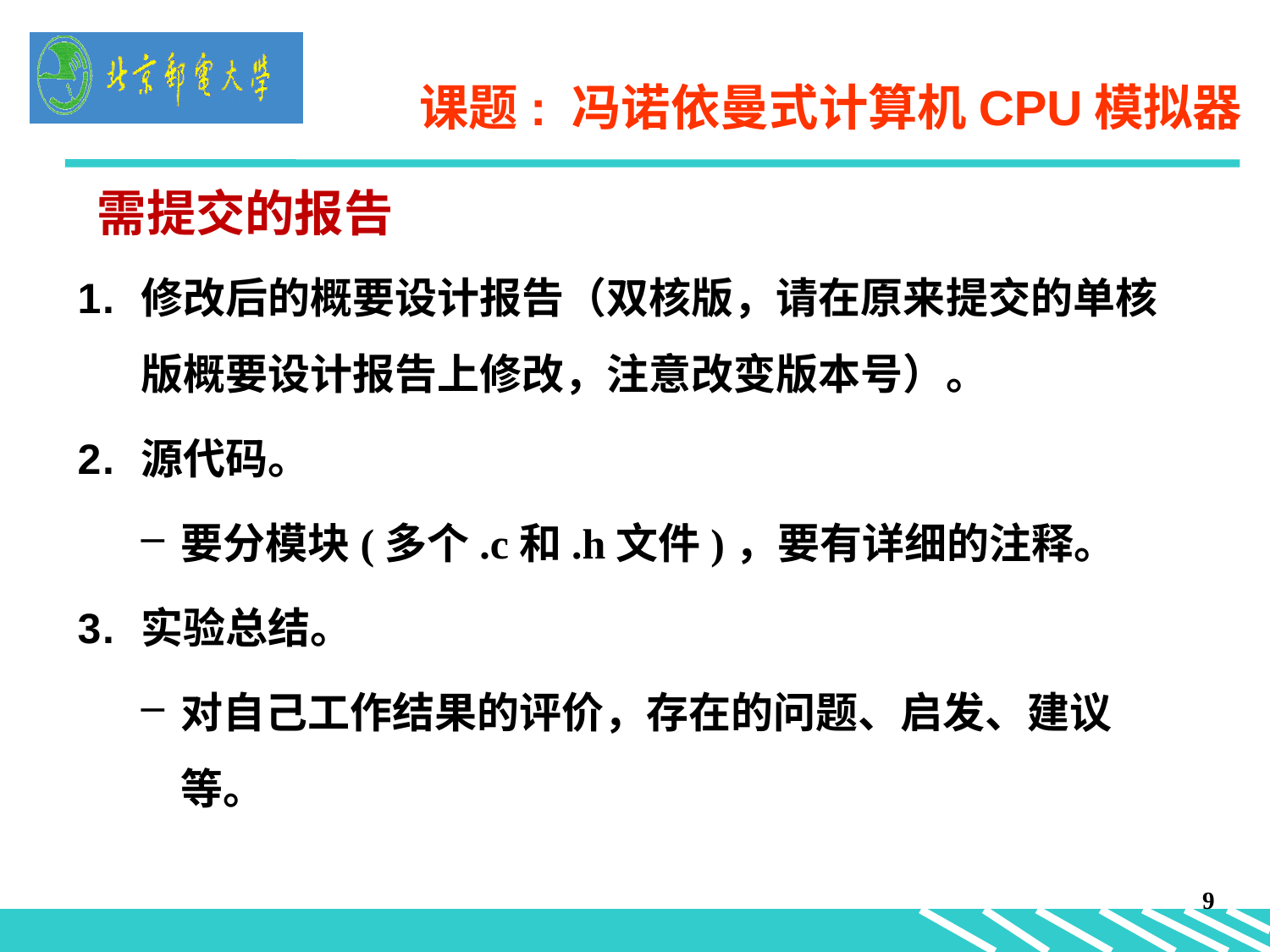

# 课题: 冯诺依曼式计算机CPU模拟器
需提交的报告
修改后的概要设计报告（双核版，请在原来提交的单核版概要设计报告上修改，注意改变版本号）。
源代码。
要分模块(多个.c和.h文件)，要有详细的注释。
实验总结。
对自己工作结果的评价，存在的问题、启发、建议等。
9